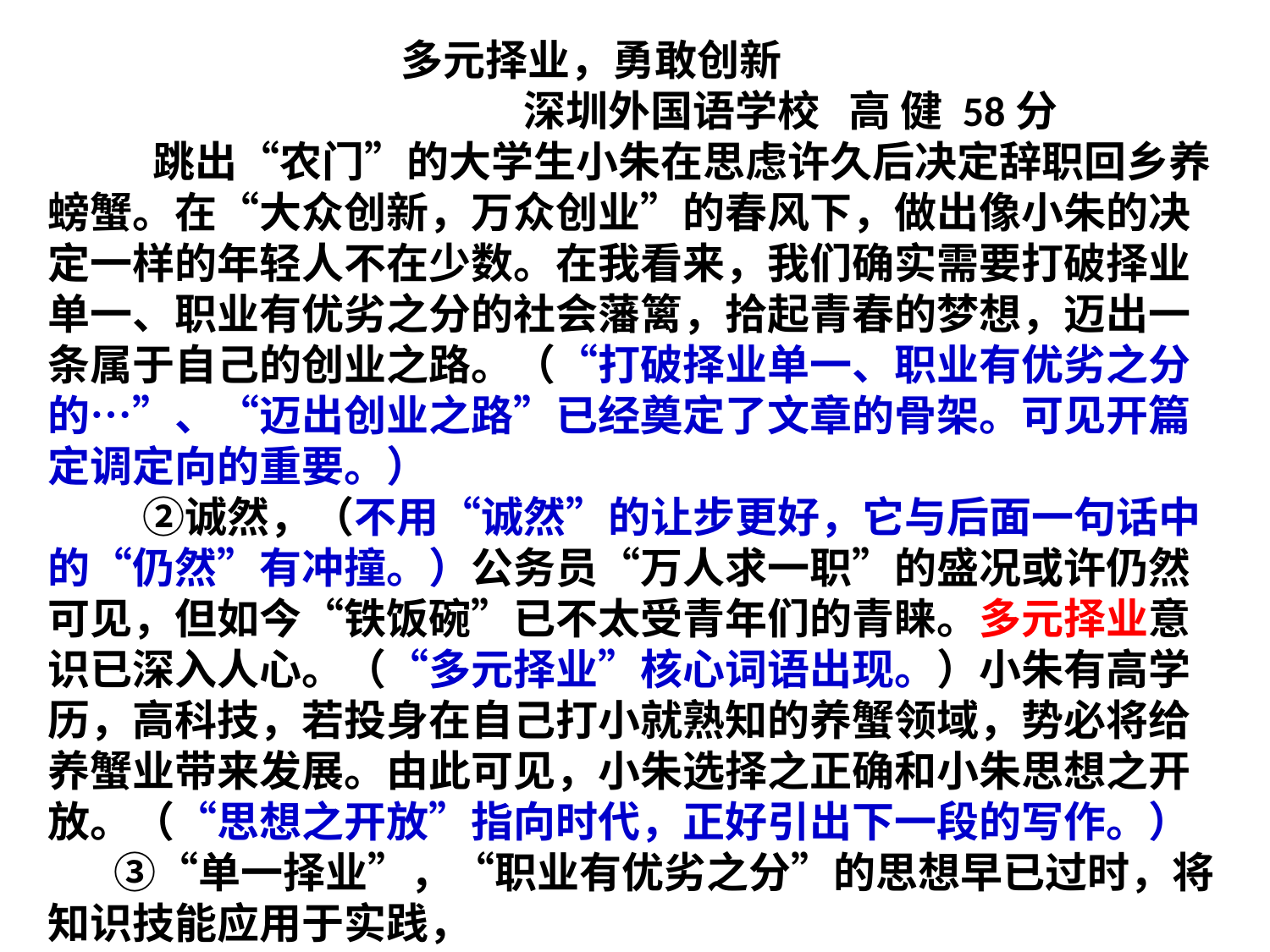

多元择业，勇敢创新
                                                  深圳外国语学校   高 健 58分
          跳出“农门”的大学生小朱在思虑许久后决定辞职回乡养螃蟹。在“大众创新，万众创业”的春风下，做出像小朱的决定一样的年轻人不在少数。在我看来，我们确实需要打破择业单一、职业有优劣之分的社会藩篱，拾起青春的梦想，迈出一条属于自己的创业之路。（“打破择业单一、职业有优劣之分的…”、“迈出创业之路”已经奠定了文章的骨架。可见开篇定调定向的重要。）
          ②诚然，（不用“诚然”的让步更好，它与后面一句话中的“仍然”有冲撞。）公务员“万人求一职”的盛况或许仍然可见，但如今“铁饭碗”已不太受青年们的青睐。多元择业意识已深入人心。（“多元择业”核心词语出现。）小朱有高学历，高科技，若投身在自己打小就熟知的养蟹领域，势必将给养蟹业带来发展。由此可见，小朱选择之正确和小朱思想之开放。（“思想之开放”指向时代，正好引出下一段的写作。）
       ③“单一择业”，“职业有优劣之分”的思想早已过时，将知识技能应用于实践，